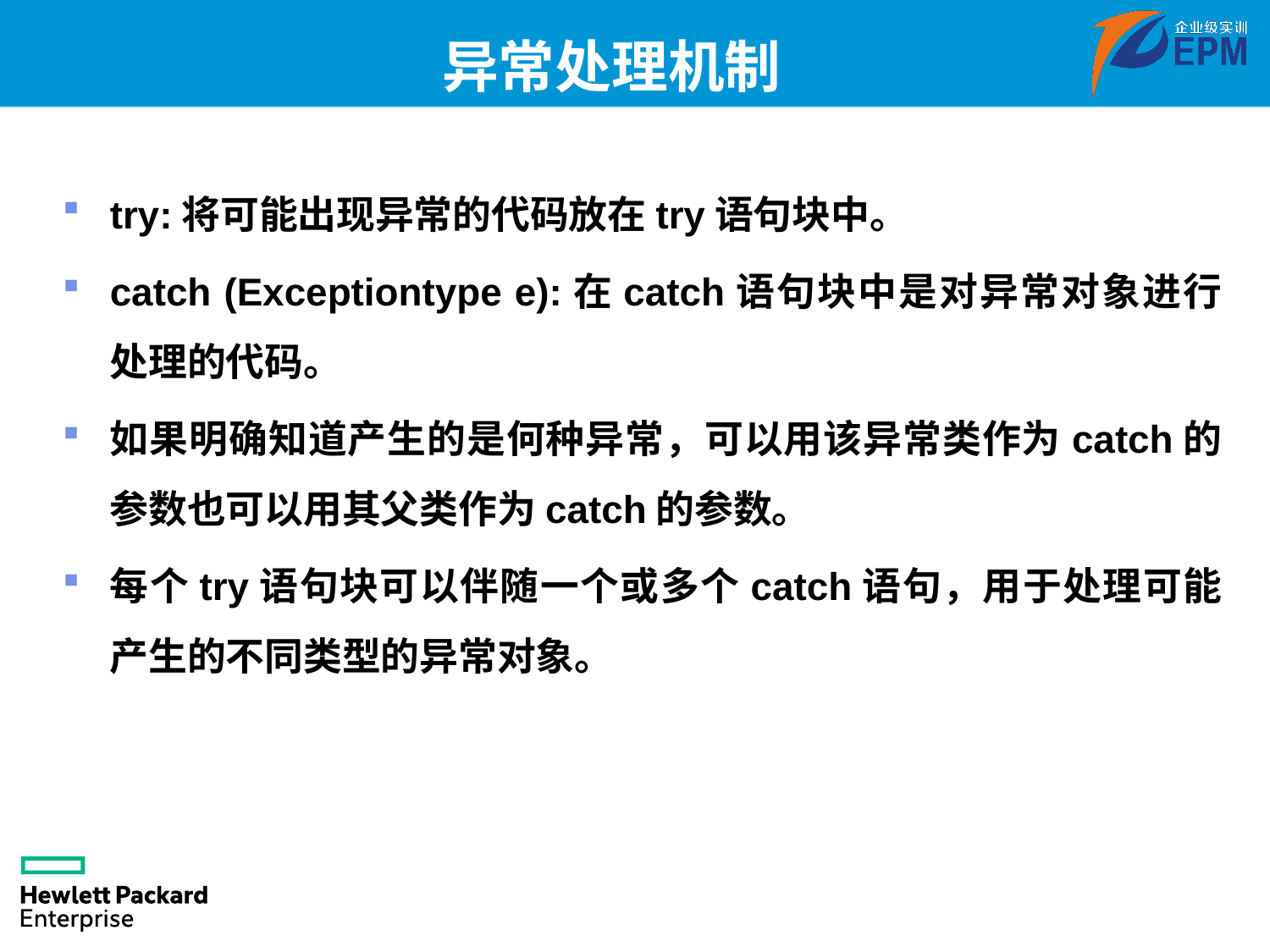

# 异常处理机制
try:将可能出现异常的代码放在try语句块中。
catch (Exceptiontype e):在catch语句块中是对异常对象进行处理的代码。
如果明确知道产生的是何种异常，可以用该异常类作为catch的参数也可以用其父类作为catch的参数。
每个try语句块可以伴随一个或多个catch语句，用于处理可能产生的不同类型的异常对象。